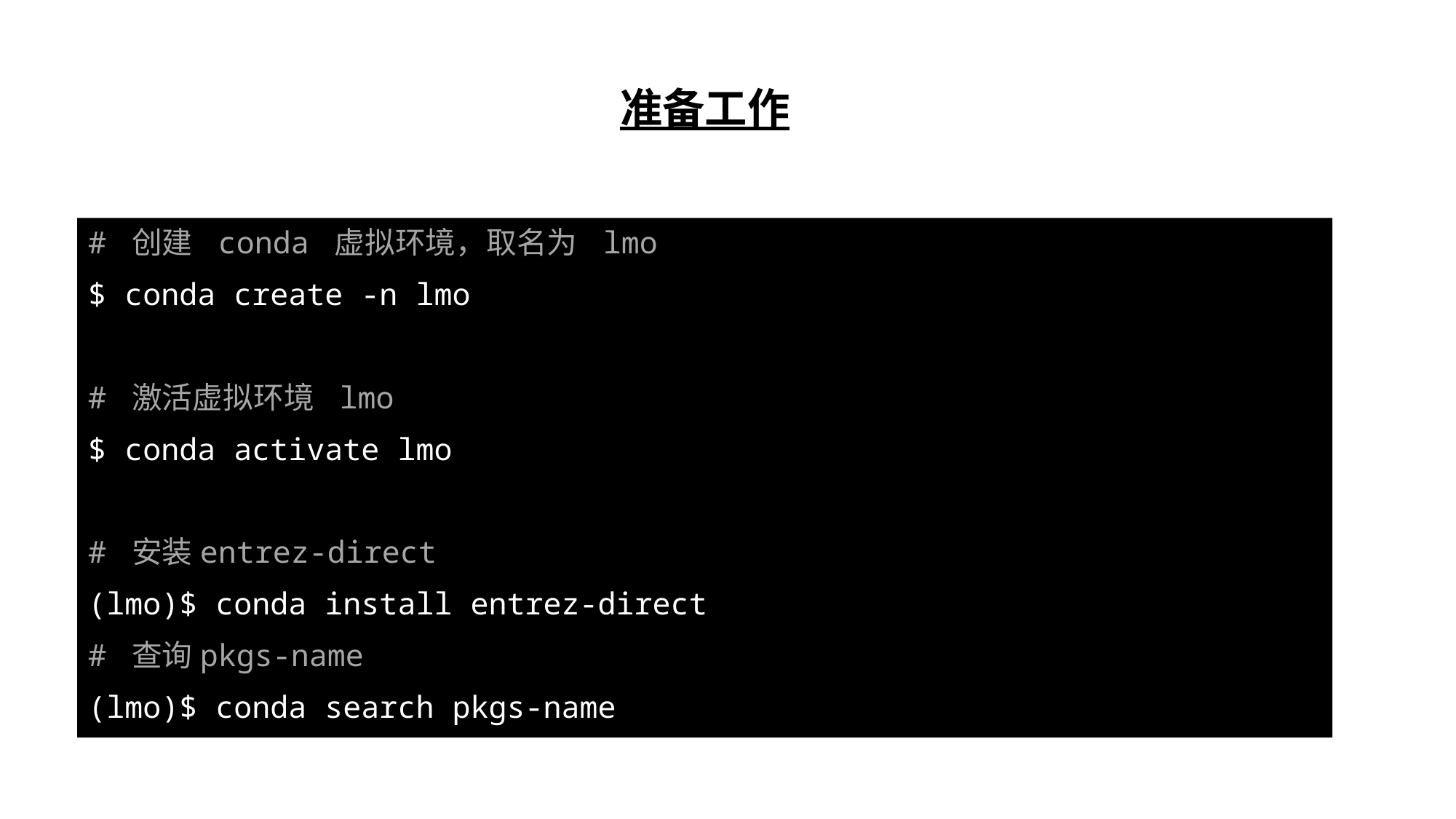

# 准备工作
# 创建 conda 虚拟环境，取名为 lmo
$ conda create -n lmo

# 激活虚拟环境 lmo
$ conda activate lmo

# 安装entrez-direct
(lmo)$ conda install entrez-direct
# 查询pkgs-name
(lmo)$ conda search pkgs-name